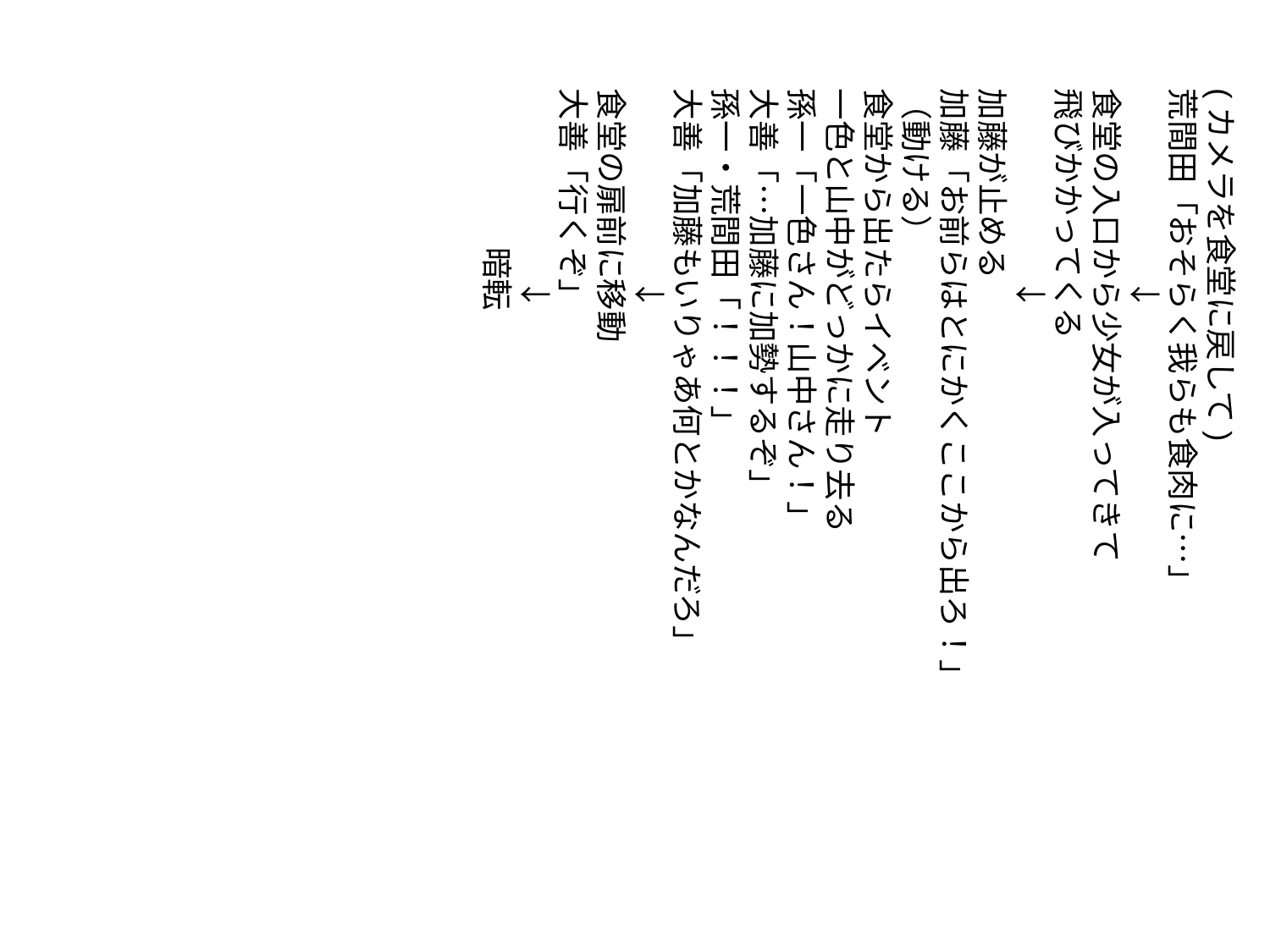

(カメラを食堂に戻して)
荒間田「おそらく我らも食肉に…」
　　　　　　↓
食堂の入口から少女が入ってきて
飛びかかってくる
　　　　　　↓
加藤が止める
加藤「お前らはとにかくここから出ろ！」
（動ける）
食堂から出たらイベント
一色と山中がどっかに走り去る
孫一「一色さん！山中さん！」
大善「…加藤に加勢するぞ」
孫一・荒間田「！！！」
大善「加藤もいりゃあ何とかなんだろ」
　　　　　　↓
食堂の扉前に移動
大善「行くぞ」
　　　　　　↓
　　　　　暗転